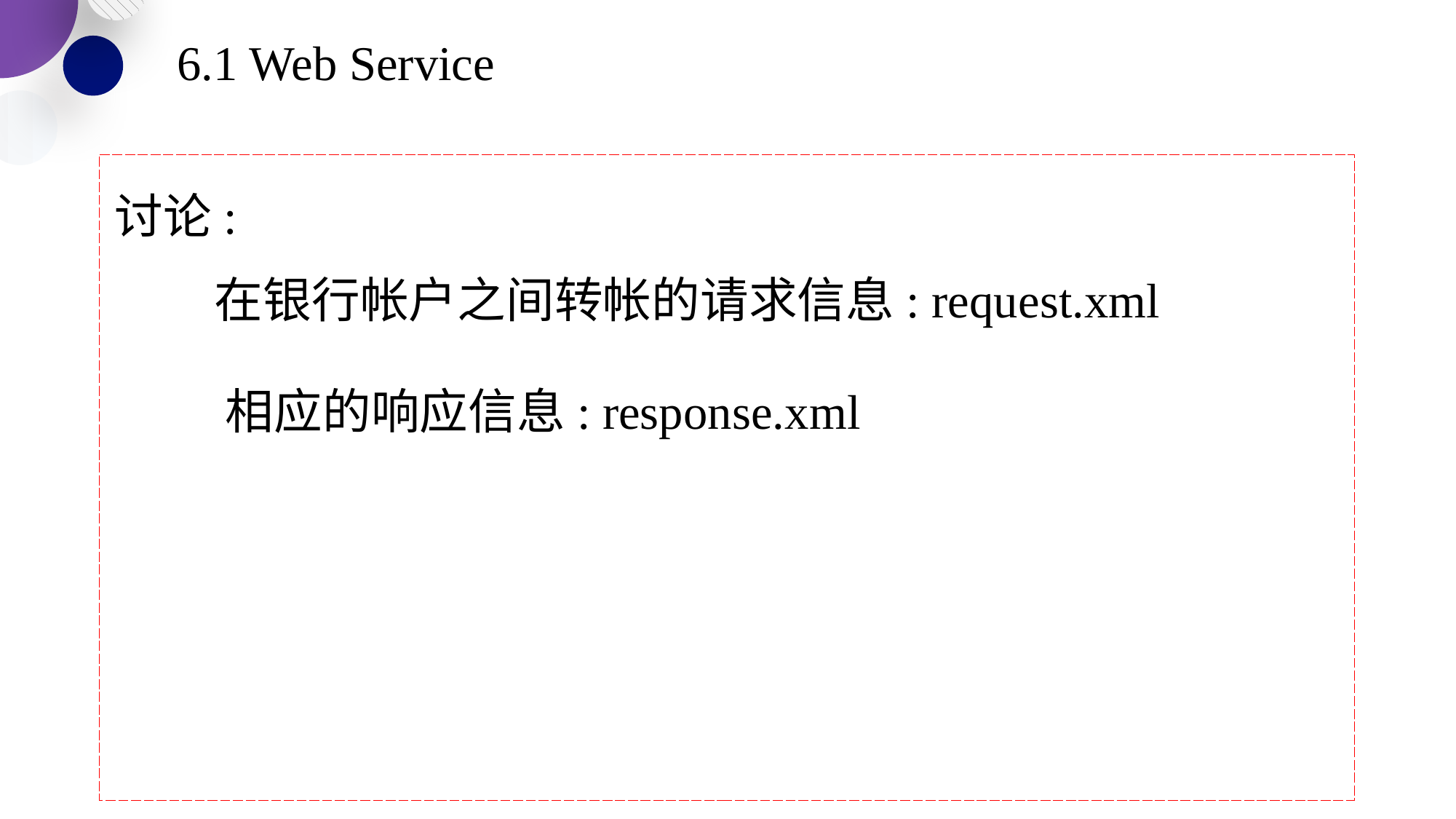

6.1 Web Service

         在银行帐户之间转帐的请求信息: request.xml
          相应的响应信息: response.xml
# 讨论: